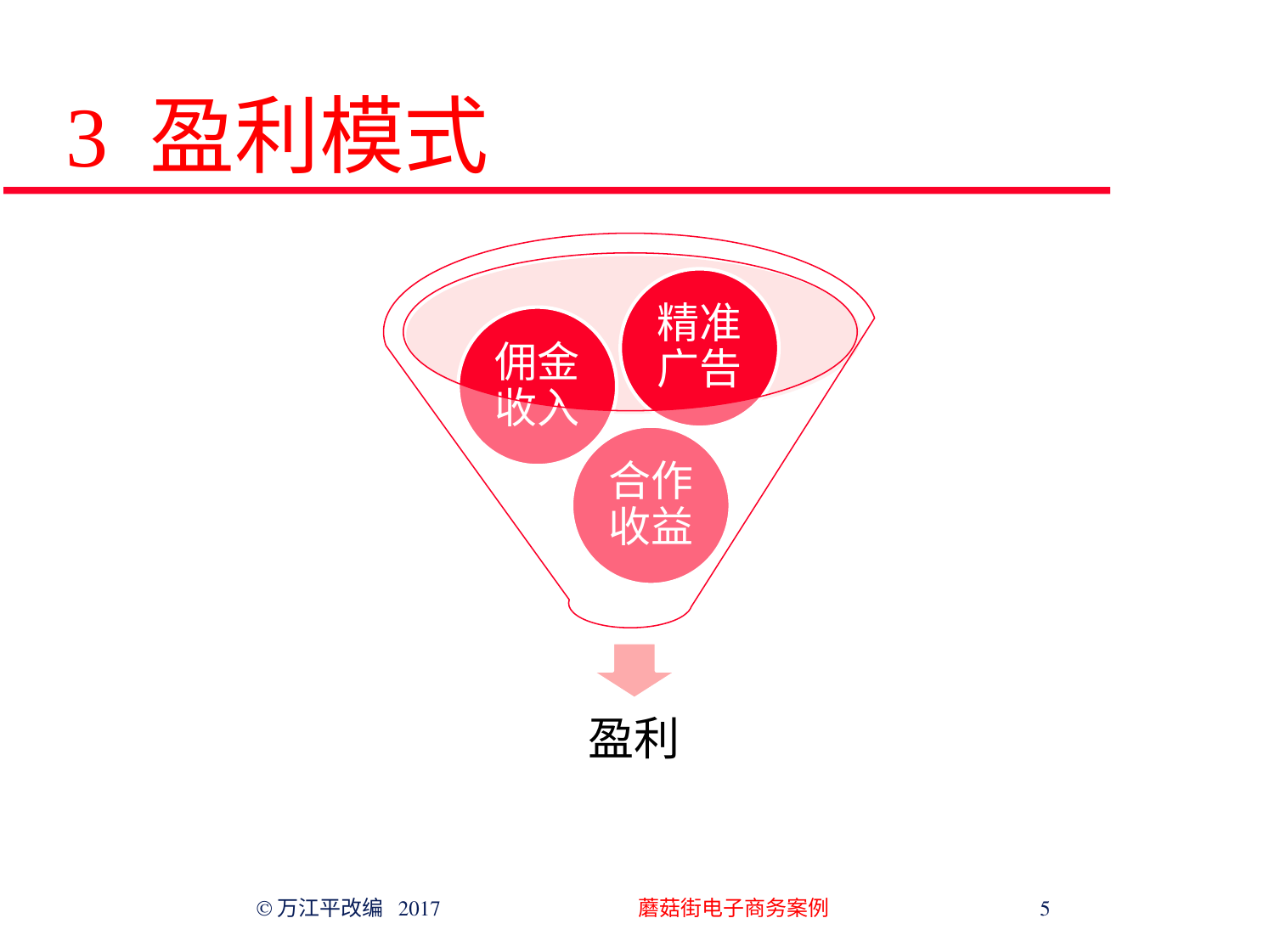

# 3 盈利模式
盈利
合作收益
佣金收入
精准广告